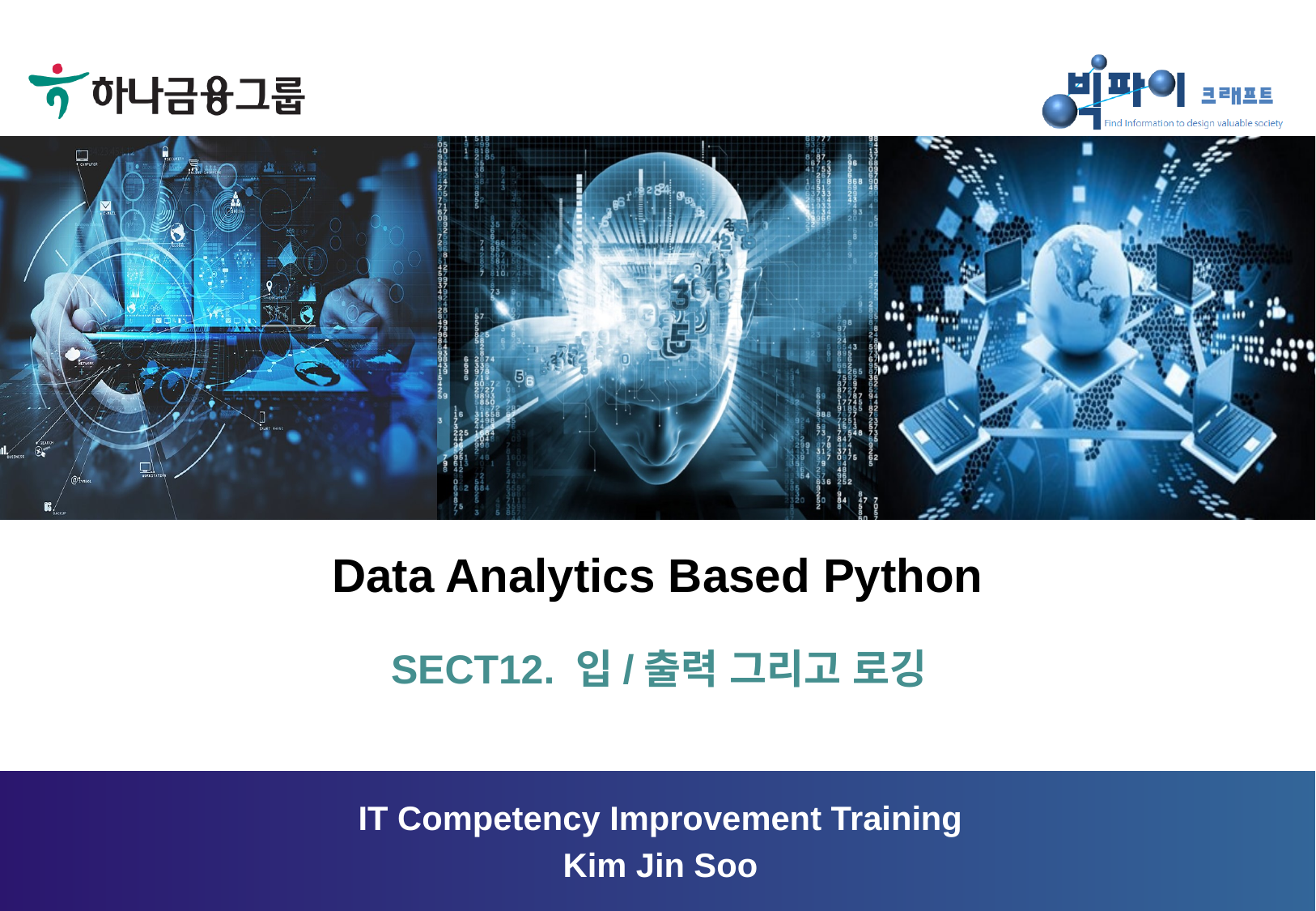

# Data Analytics Based Python
SECT12. 입/출력 그리고 로깅

IT Competency Improvement Training
Kim Jin Soo